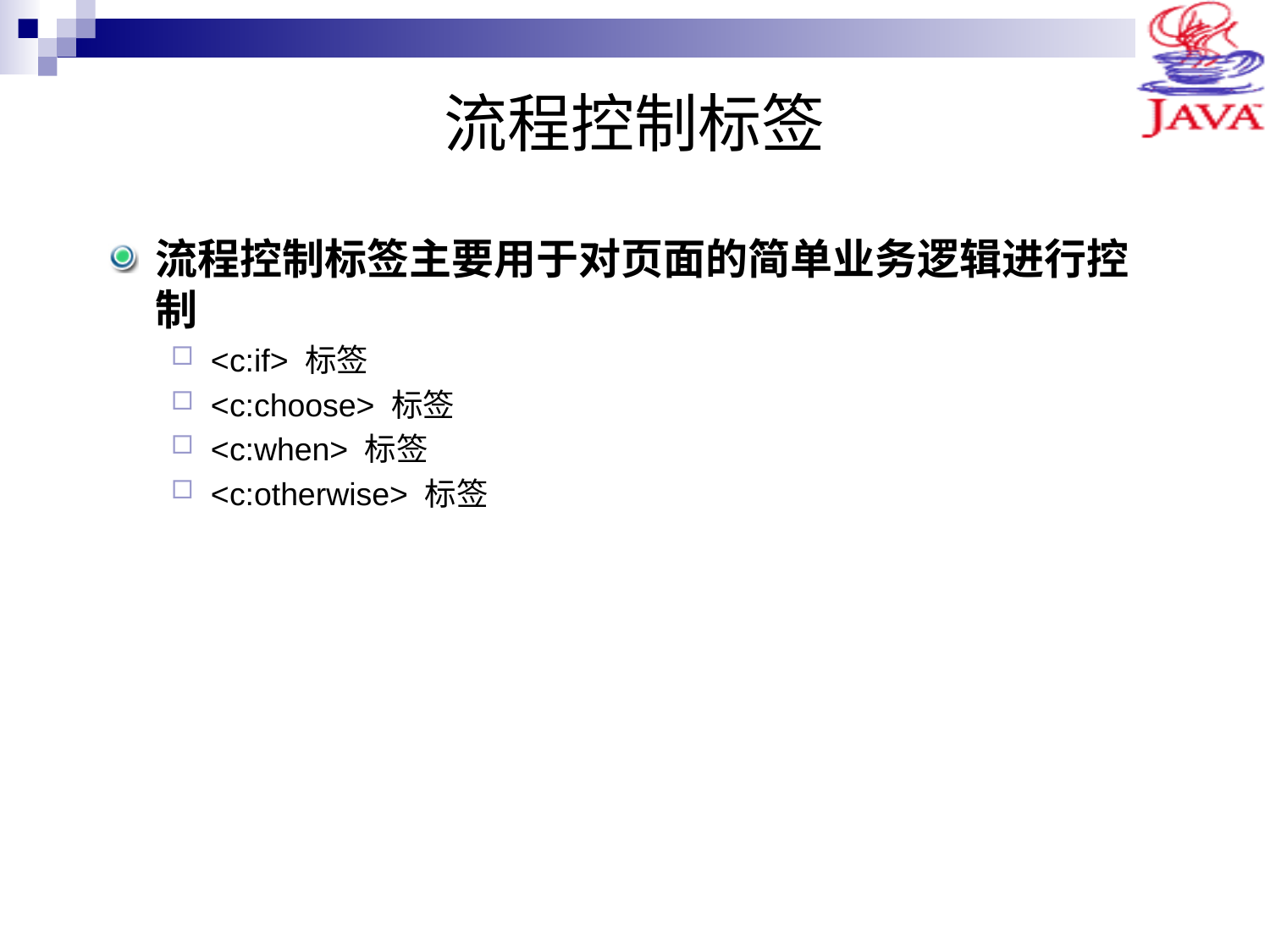

# 流程控制标签
流程控制标签主要用于对页面的简单业务逻辑进行控制
<c:if> 标签
<c:choose> 标签
<c:when> 标签
<c:otherwise> 标签